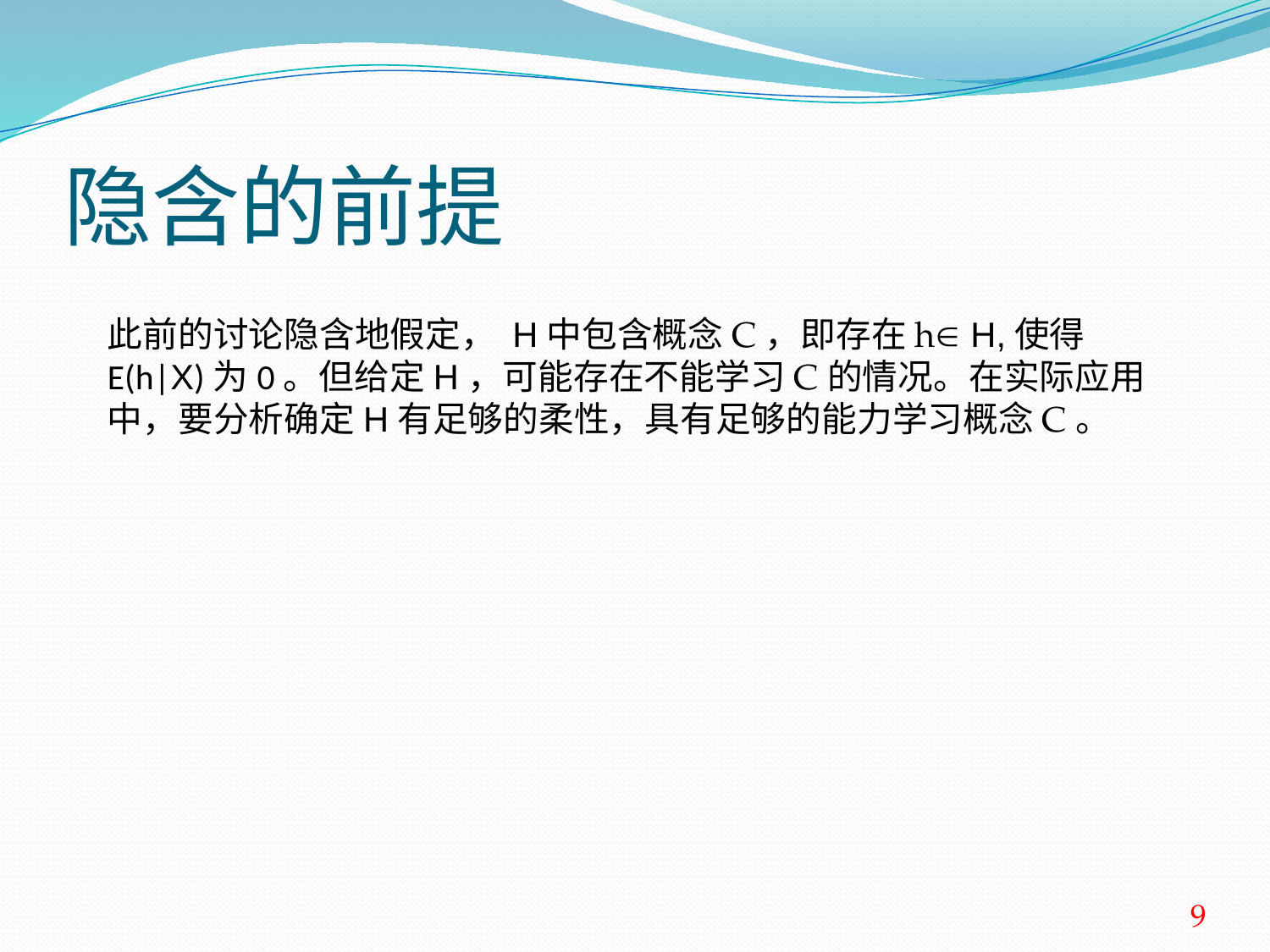

# 隐含的前提
此前的讨论隐含地假定， H中包含概念C，即存在h∈ H,使得E(h|X)为0。但给定H，可能存在不能学习C的情况。在实际应用中，要分析确定H有足够的柔性，具有足够的能力学习概念C。
9